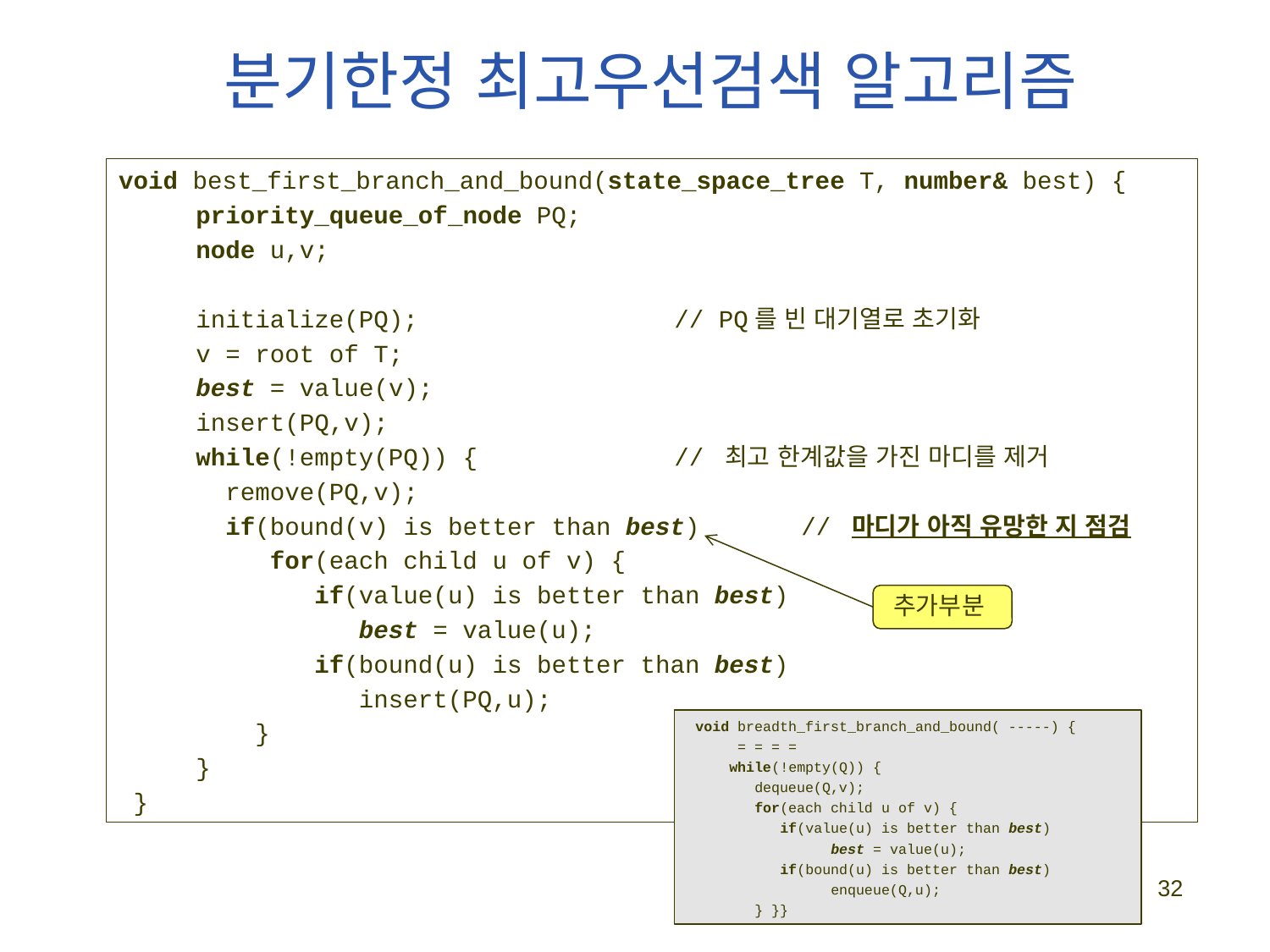

# 분기한정 최고우선검색 알고리즘

void best_first_branch_and_bound(state_space_tree T, number& best) {
	  priority_queue_of_node PQ;
	  node u,v;

	  initialize(PQ);			// PQ를 빈 대기열로 초기화
	  v = root of T;
	  best = value(v);
	  insert(PQ,v);
	  while(!empty(PQ)) {		// 최고 한계값을 가진 마디를 제거
	    remove(PQ,v);
	    if(bound(v) is better than best)	// 마디가 아직 유망한 지 점검
	       for(each child u of v) {
	          if(value(u) is better than best)
	             best = value(u);
	          if(bound(u) is better than best)
	             insert(PQ,u);
	      }
	  }
 }
추가부분
 void breadth_first_branch_and_bound( -----) {
      = = = =
     while(!empty(Q)) {
        dequeue(Q,v);
        for(each child u of v) {
           if(value(u) is better than best)
	  best = value(u);
           if(bound(u) is better than best)
	  enqueue(Q,u);
        } }}
32